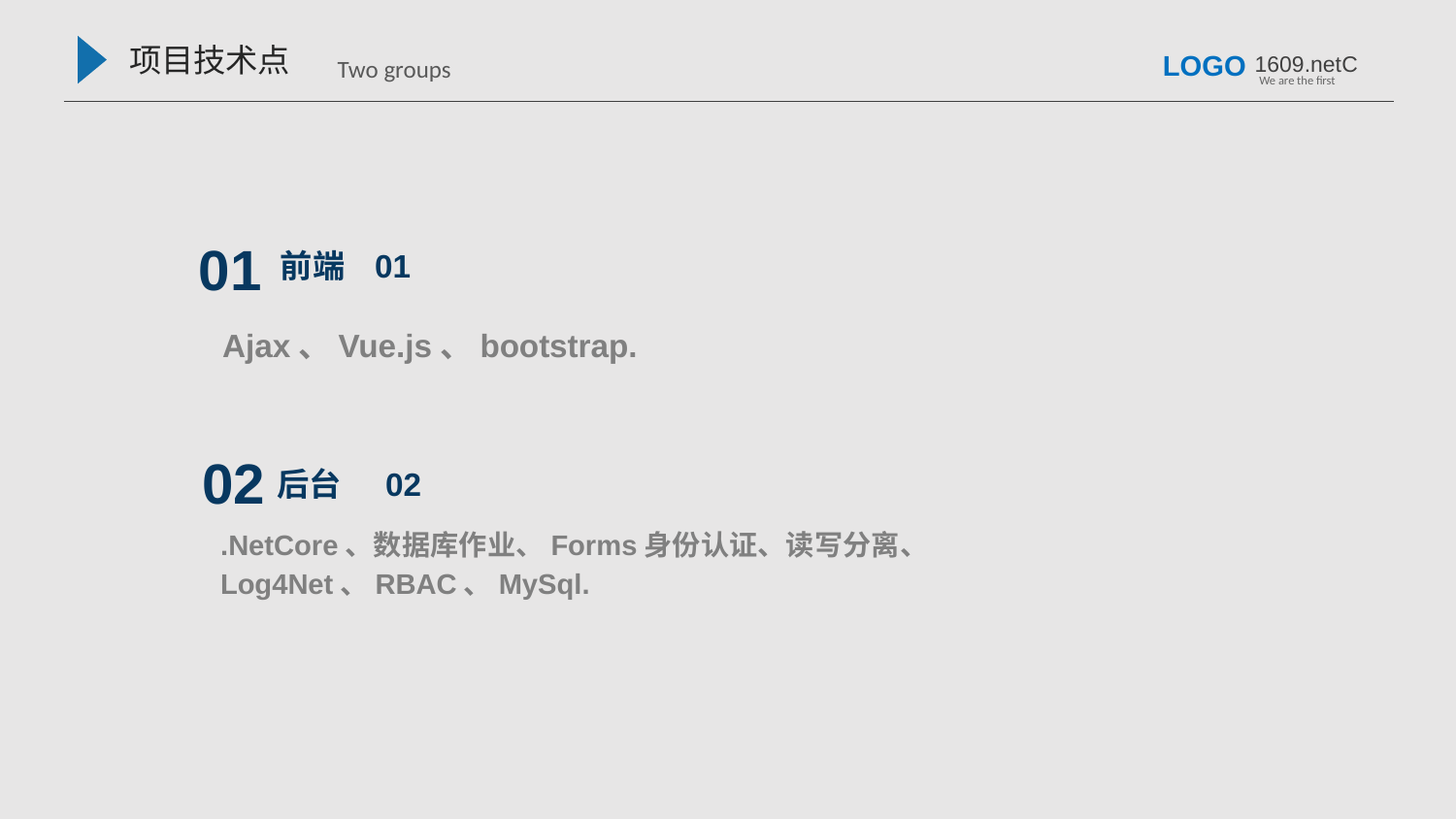

项目技术点
Two groups
LOGO
1609.netC
We are the first

01
前端   01
  Ajax、Vue.js、bootstrap.
02
后台     02
    .NetCore、数据库作业、Forms身份认证、读写分离、
    Log4Net、RBAC、MySql.